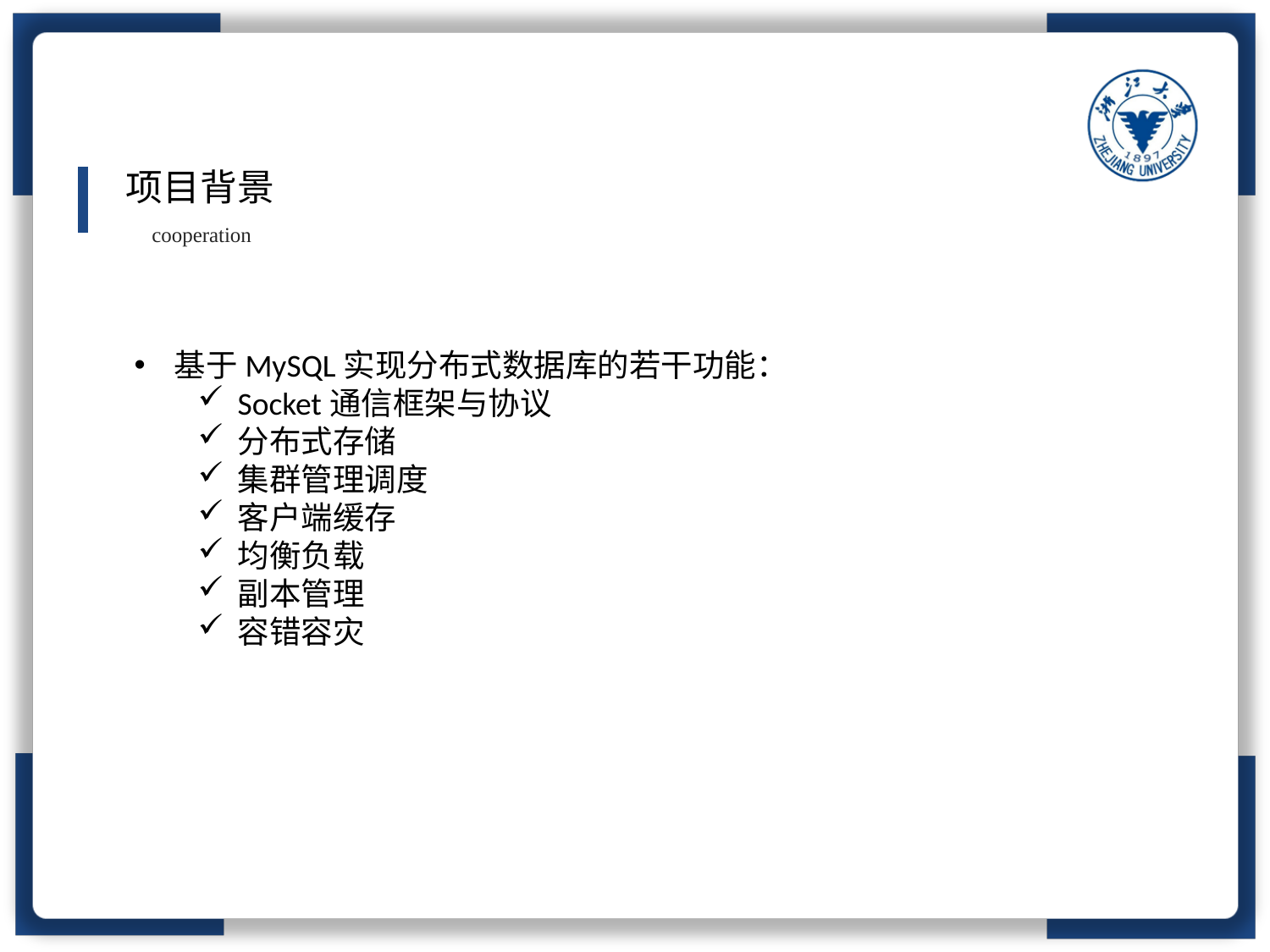

项目背景
cooperation

基于MySQL实现分布式数据库的若干功能：
Socket通信框架与协议
分布式存储
集群管理调度
客户端缓存
均衡负载
副本管理
容错容灾